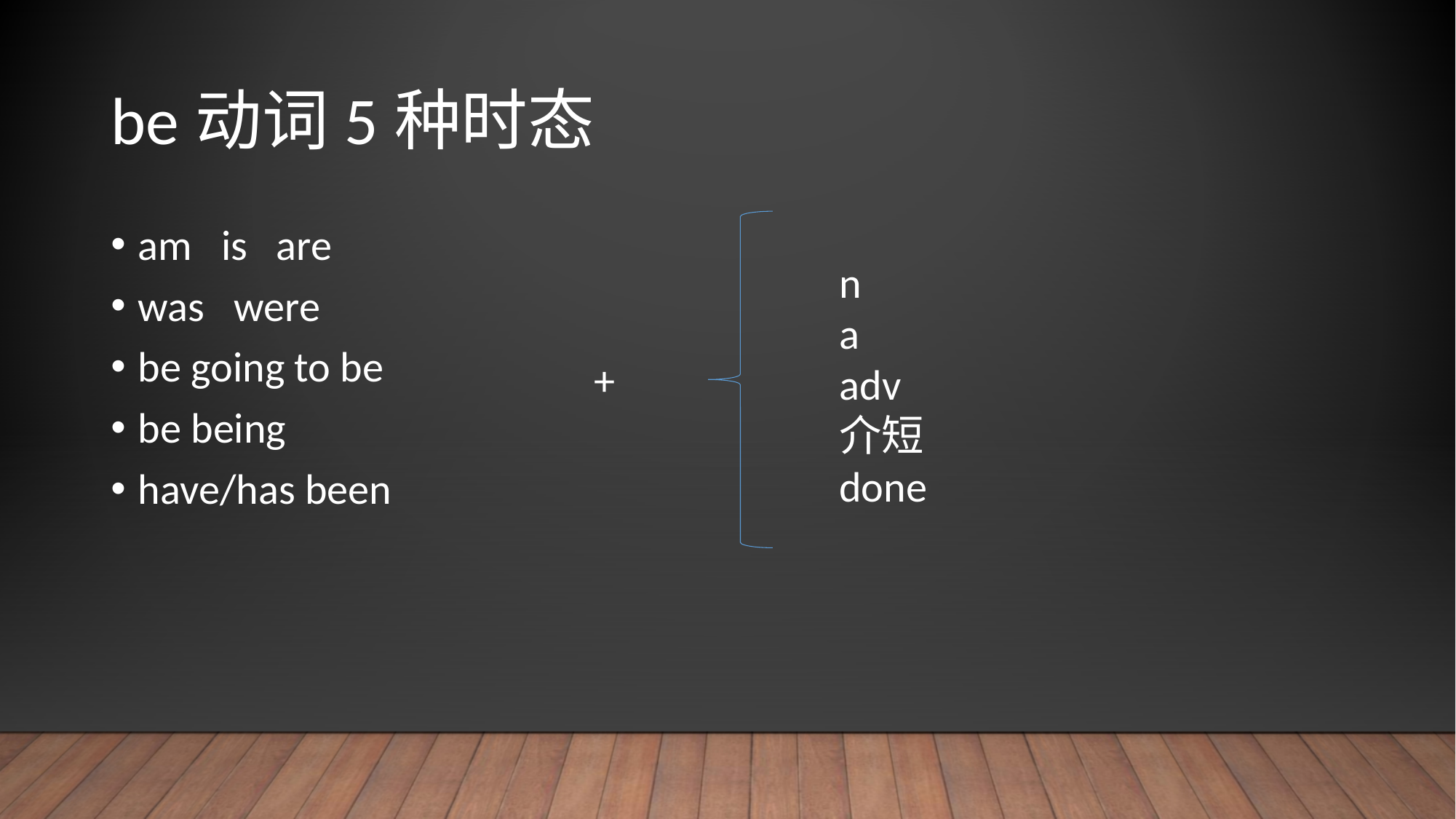

# be动词5种时态

am   is   are
was   were
be going to be
be being
have/has been
n
a
adv
介短
done
+